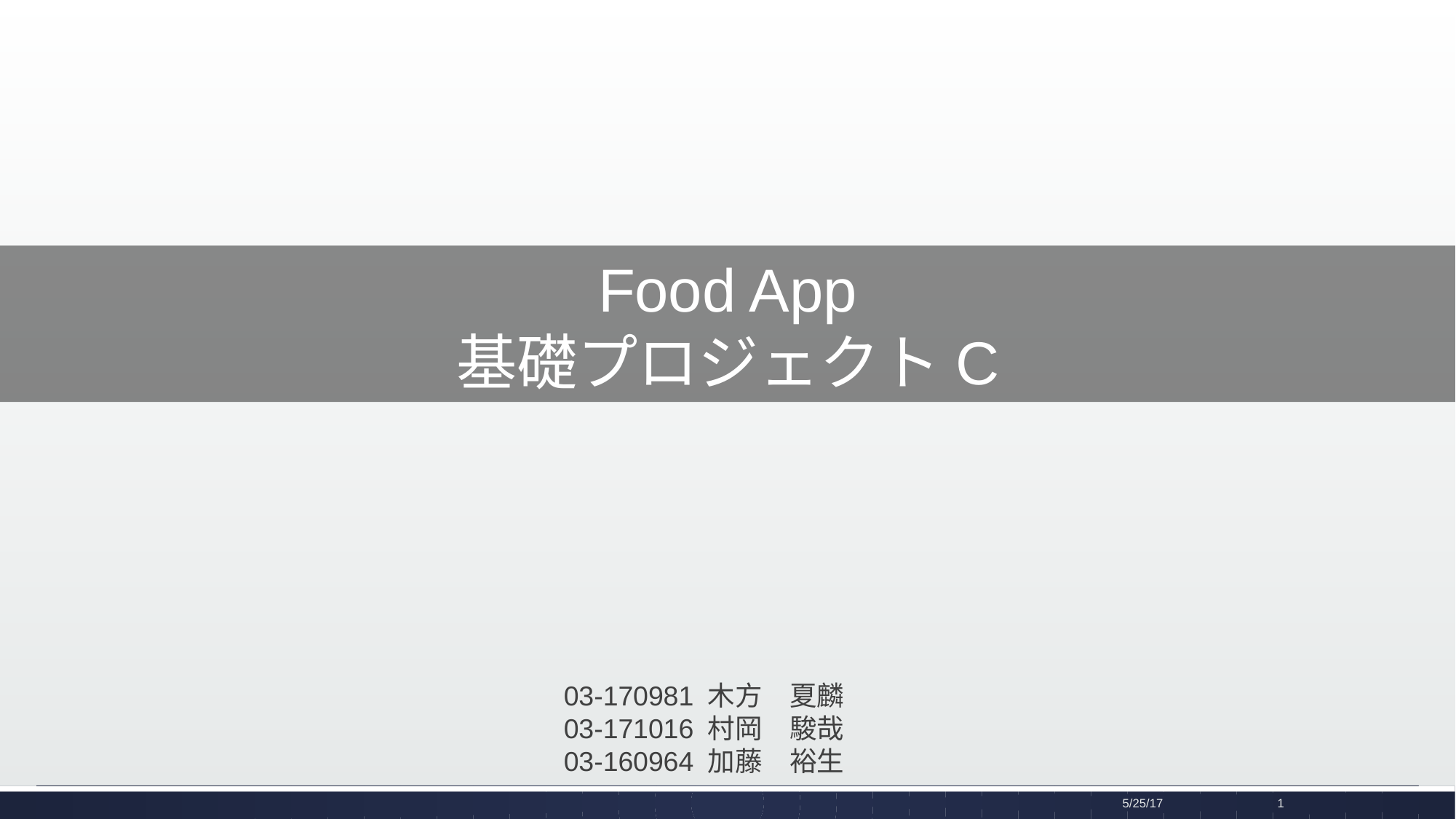

Food App
基礎プロジェクトC
03-170981 木方　夏麟
03-171016 村岡　駿哉
03-160964 加藤　裕生
5/25/17
1